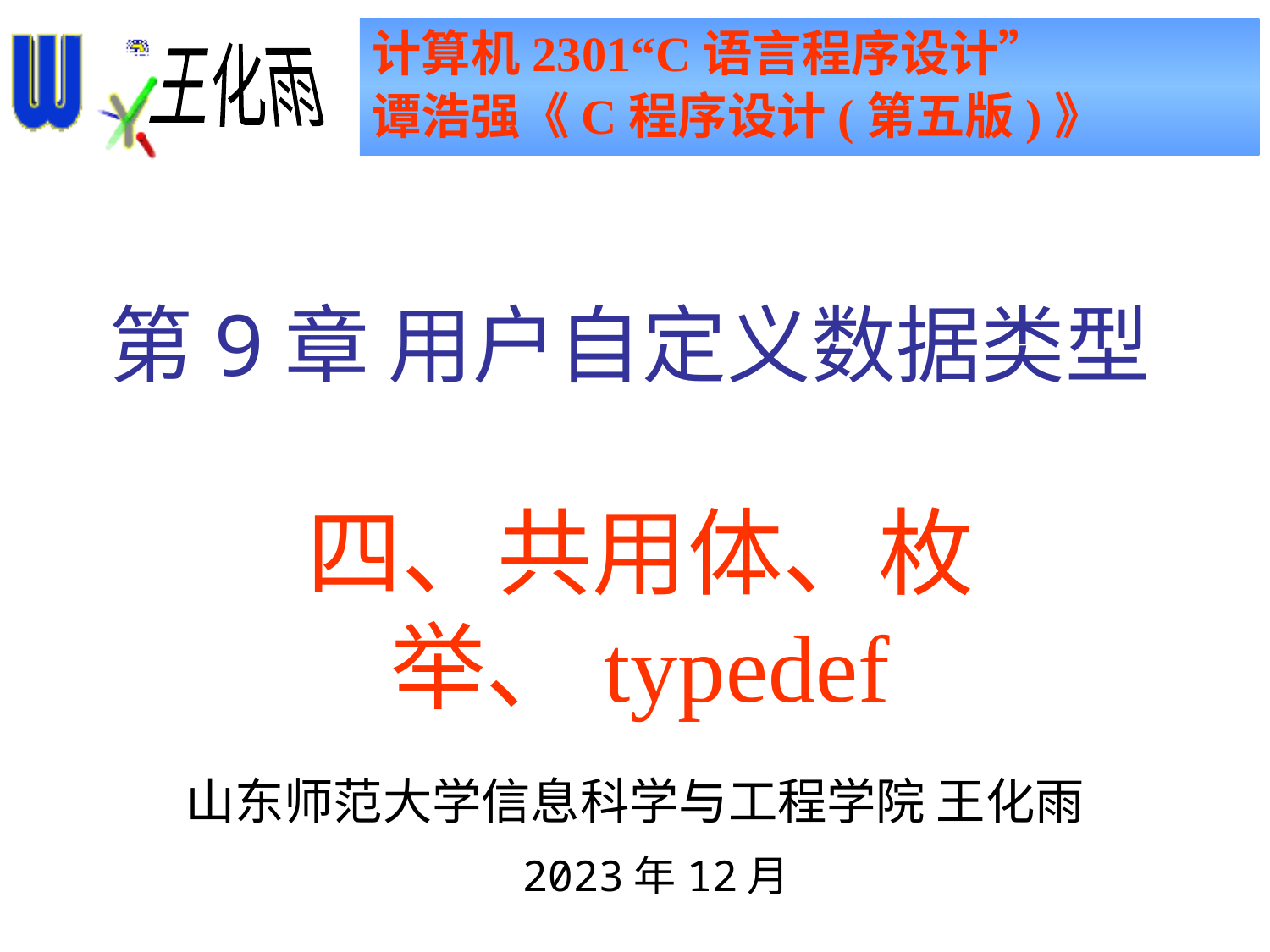

计算机2301“C语言程序设计”
谭浩强《C程序设计(第五版)》
第9章 用户自定义数据类型
四、共用体、枚举、typedef
山东师范大学信息科学与工程学院 王化雨
2023年12月